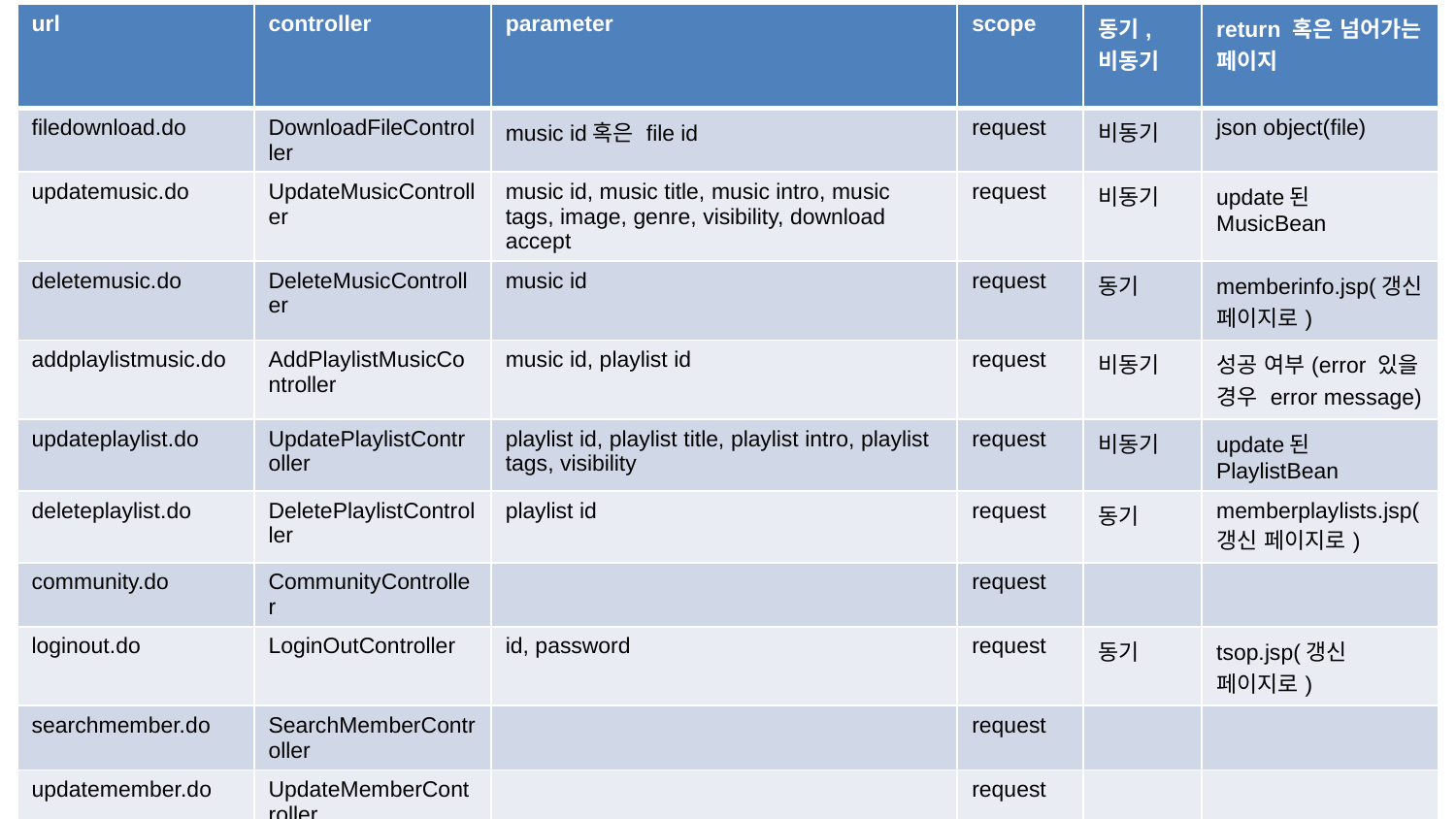

| url | controller | parameter | scope | 동기, 비동기 | return 혹은 넘어가는 페이지 |
| --- | --- | --- | --- | --- | --- |
| filedownload.do | DownloadFileController | music id혹은 file id | request | 비동기 | json object(file) |
| updatemusic.do | UpdateMusicController | music id, music title, music intro, music tags, image, genre, visibility, download accept | request | 비동기 | update된 MusicBean |
| deletemusic.do | DeleteMusicController | music id | request | 동기 | memberinfo.jsp(갱신 페이지로) |
| addplaylistmusic.do | AddPlaylistMusicController | music id, playlist id | request | 비동기 | 성공 여부(error 있을 경우 error message) |
| updateplaylist.do | UpdatePlaylistController | playlist id, playlist title, playlist intro, playlist tags, visibility | request | 비동기 | update된 PlaylistBean |
| deleteplaylist.do | DeletePlaylistController | playlist id | request | 동기 | memberplaylists.jsp(갱신 페이지로) |
| community.do | CommunityController |  | request |  |  |
| loginout.do | LoginOutController | id, password | request | 동기 | tsop.jsp(갱신 페이지로) |
| searchmember.do | SearchMemberController |  | request |  |  |
| updatemember.do | UpdateMemberController |  | request |  |  |
| register.do | RegisterController | id, password, nickname, name, phone, email, image, intro | request | 동기 |  |